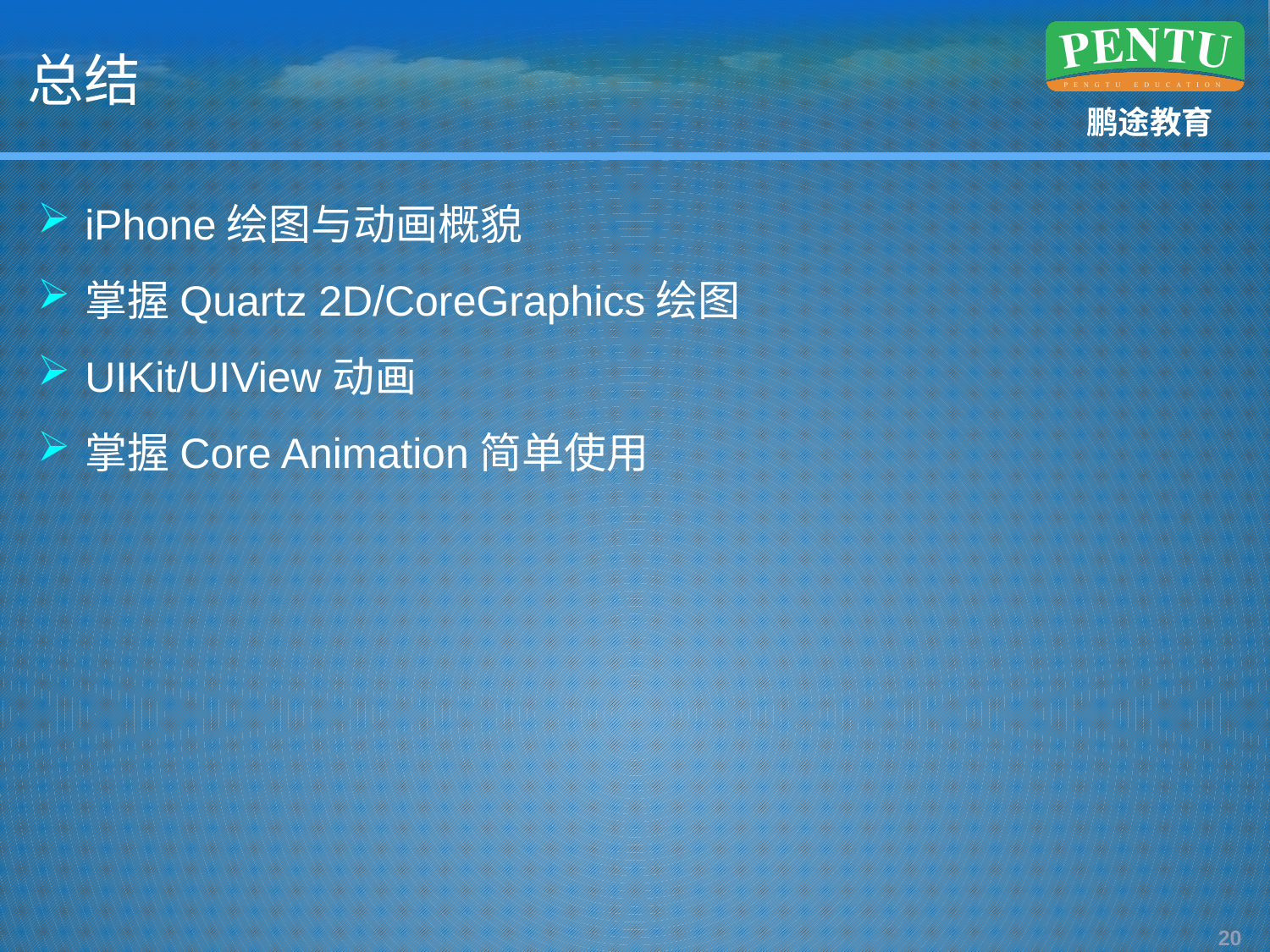

# 总结
iPhone绘图与动画概貌
掌握Quartz 2D/CoreGraphics绘图
UIKit/UIView动画
掌握Core Animation简单使用
20